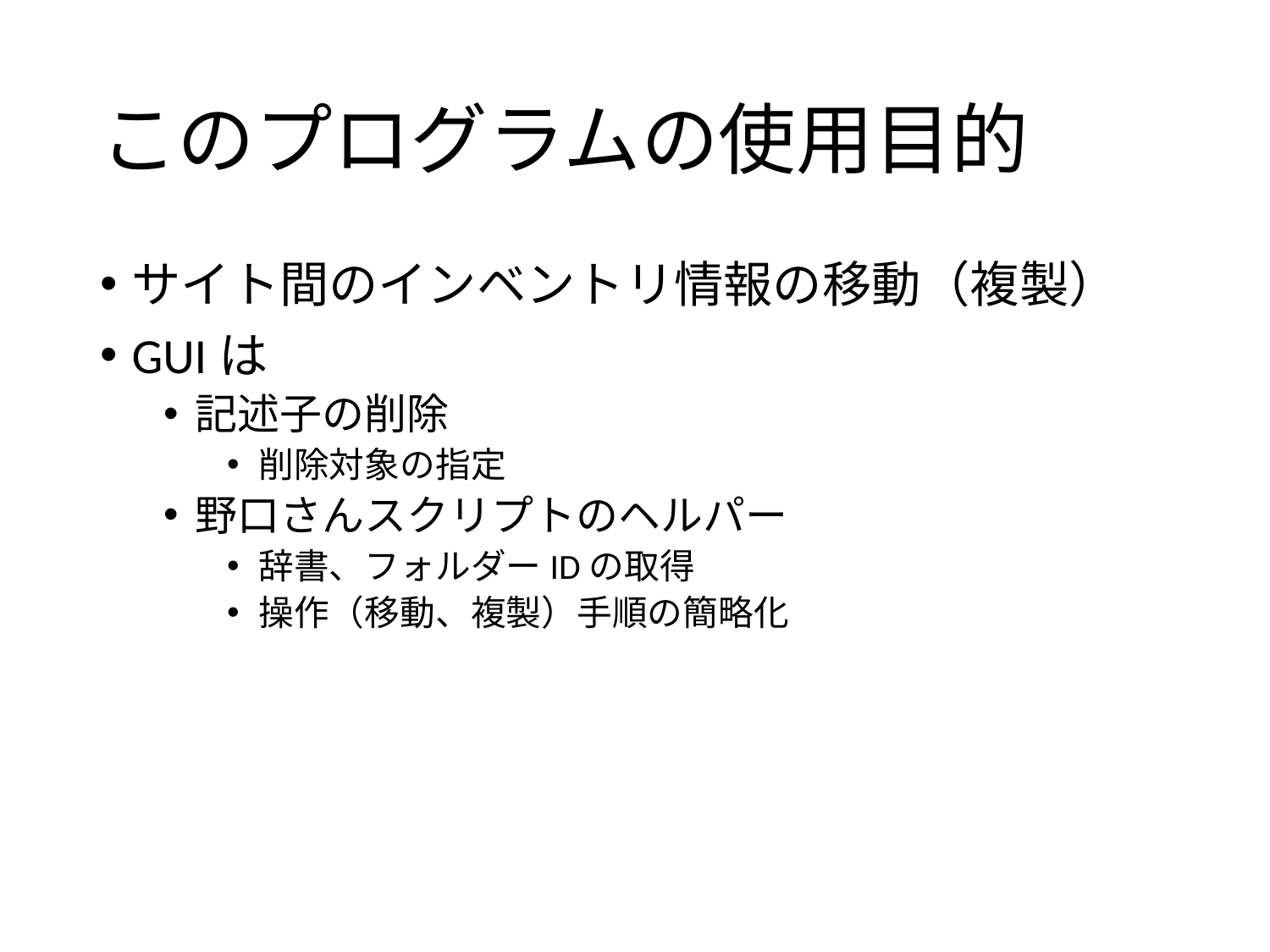

# このプログラムの使用目的
サイト間のインベントリ情報の移動（複製）
GUIは
記述子の削除
削除対象の指定
野口さんスクリプトのヘルパー
辞書、フォルダーIDの取得
操作（移動、複製）手順の簡略化